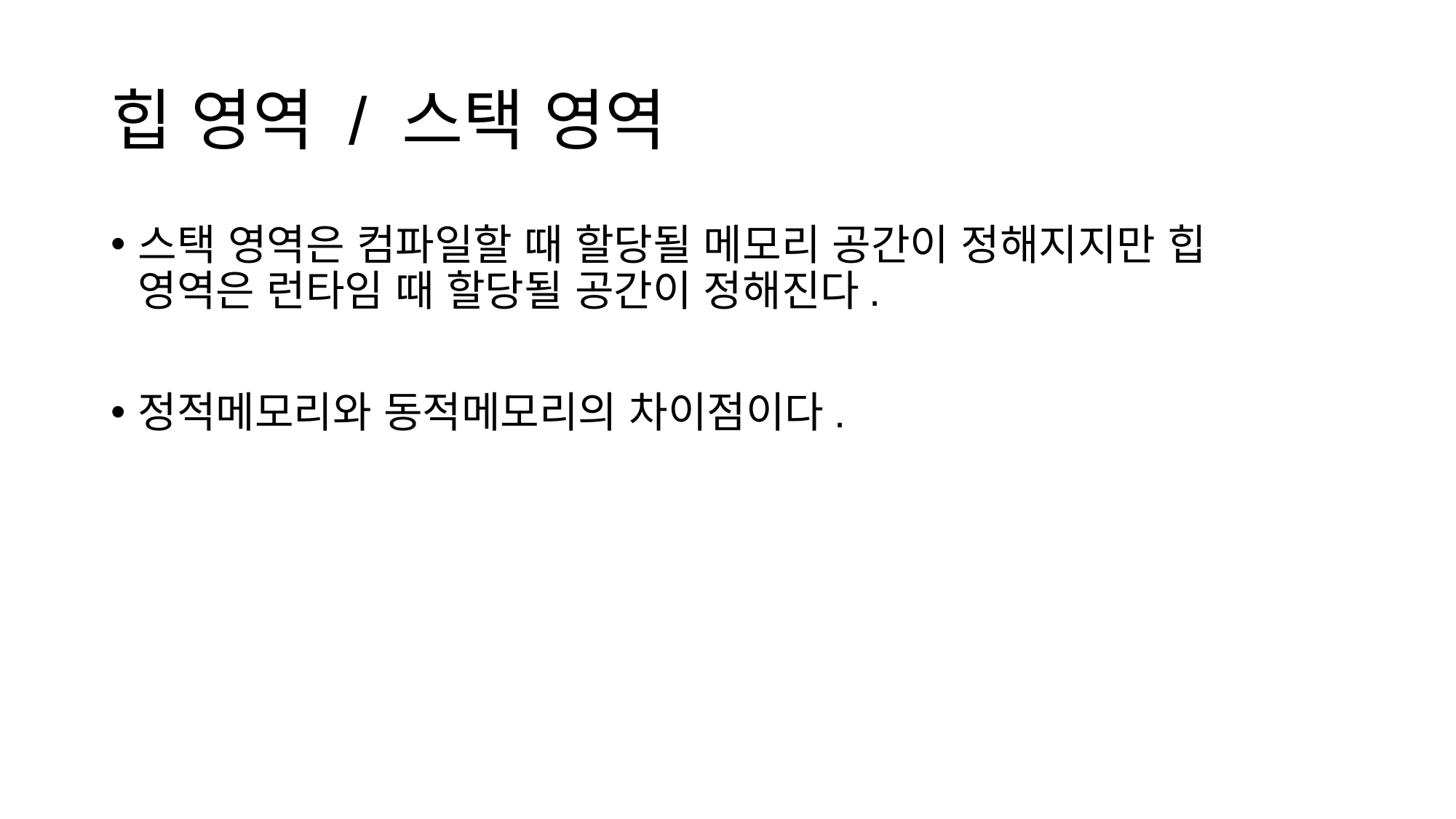

# 힙 영역 / 스택 영역
스택 영역은 컴파일할 때 할당될 메모리 공간이 정해지지만 힙  영역은 런타임 때 할당될 공간이 정해진다.

정적메모리와 동적메모리의 차이점이다.